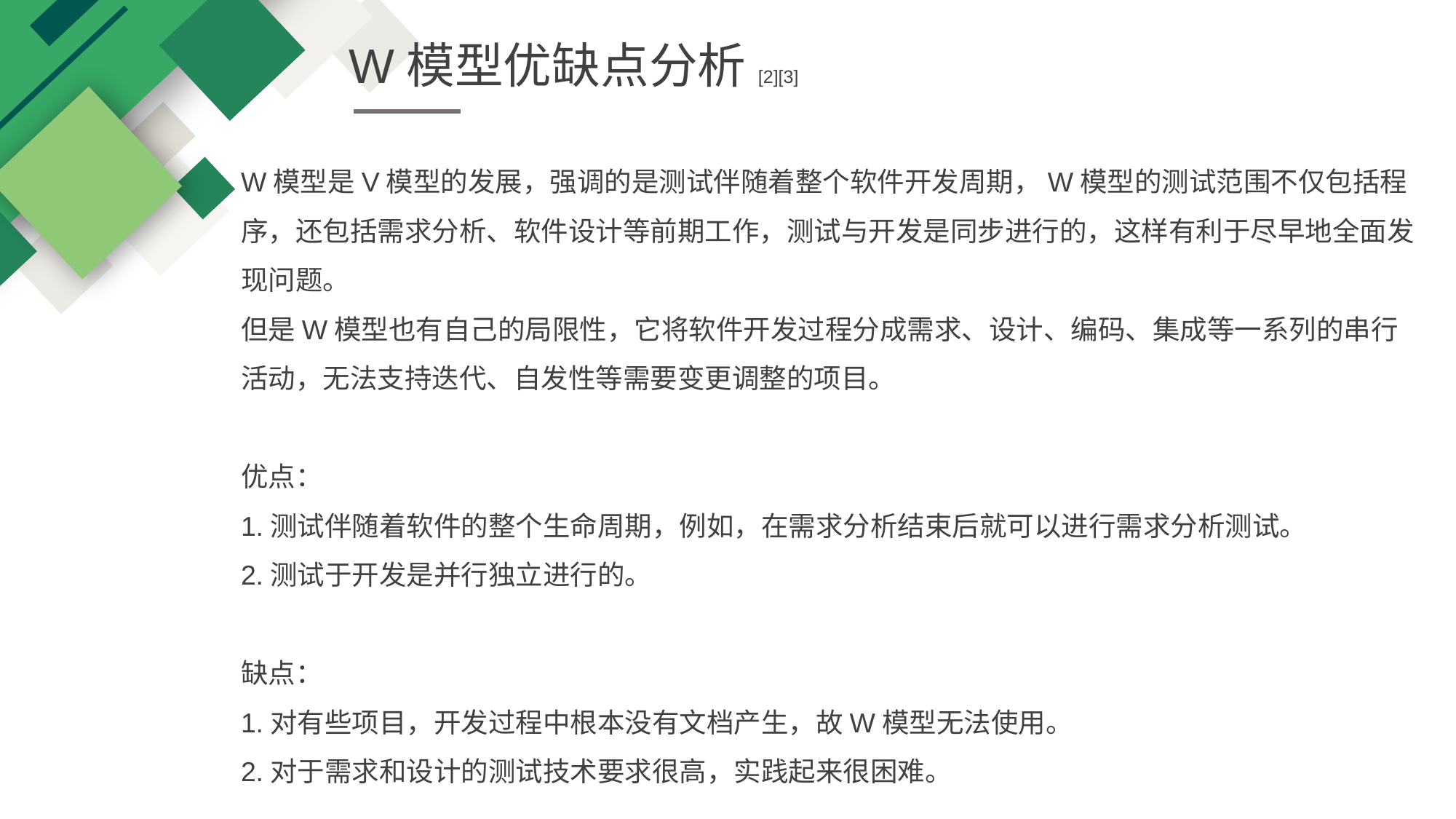

W模型优缺点分析[2][3]
W模型是V模型的发展，强调的是测试伴随着整个软件开发周期，W模型的测试范围不仅包括程序，还包括需求分析、软件设计等前期工作，测试与开发是同步进行的，这样有利于尽早地全面发现问题。
但是W模型也有自己的局限性，它将软件开发过程分成需求、设计、编码、集成等一系列的串行活动，无法支持迭代、自发性等需要变更调整的项目。

优点：
1.测试伴随着软件的整个生命周期，例如，在需求分析结束后就可以进行需求分析测试。
2.测试于开发是并行独立进行的。

缺点：
1.对有些项目，开发过程中根本没有文档产生，故W模型无法使用。
2.对于需求和设计的测试技术要求很高，实践起来很困难。